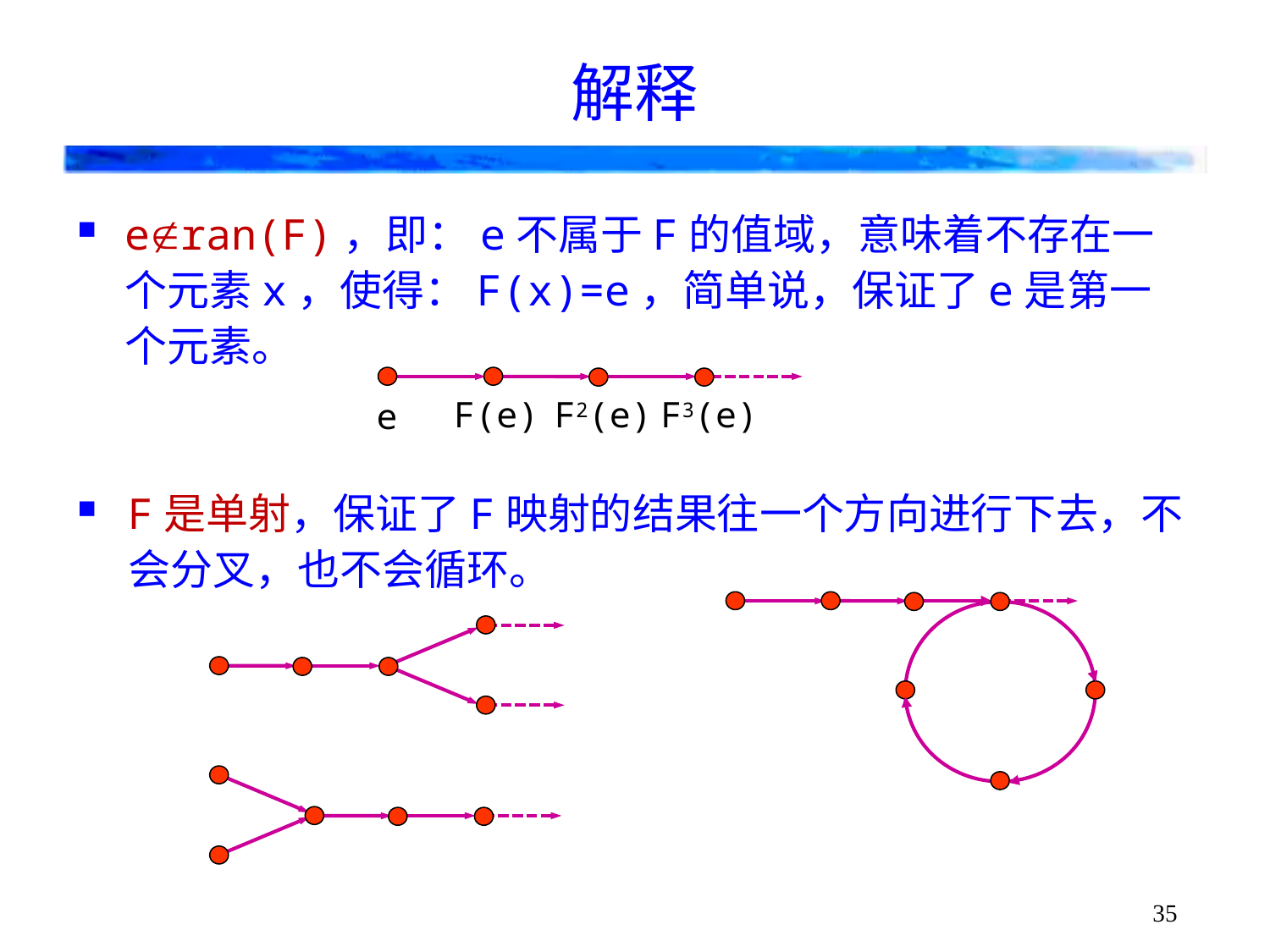

# 解释
e∉ran(F)，即：e不属于F的值域，意味着不存在一个元素x，使得：F(x)=e，简单说，保证了e是第一个元素。

F(e)
F2(e)
F3(e)
e
F是单射，保证了F映射的结果往一个方向进行下去，不会分叉，也不会循环。

35